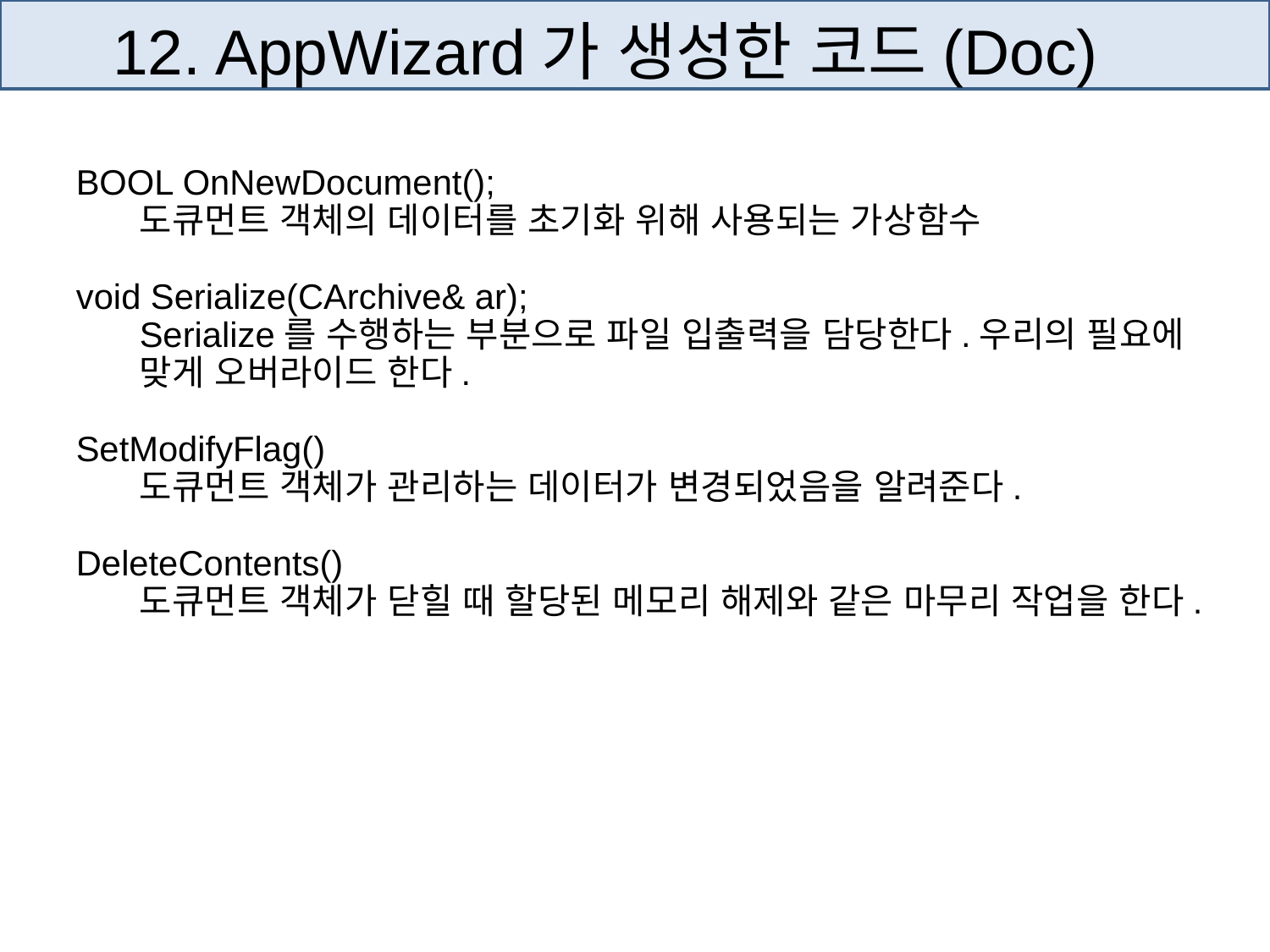

# 12. AppWizard가 생성한 코드(Doc)
BOOL OnNewDocument();
도큐먼트 객체의 데이터를 초기화 위해 사용되는 가상함수

void Serialize(CArchive& ar);
Serialize를 수행하는 부분으로 파일 입출력을 담당한다.우리의 필요에 맞게 오버라이드 한다.

SetModifyFlag()
도큐먼트 객체가 관리하는 데이터가 변경되었음을 알려준다.

DeleteContents()
도큐먼트 객체가 닫힐 때 할당된 메모리 해제와 같은 마무리 작업을 한다.